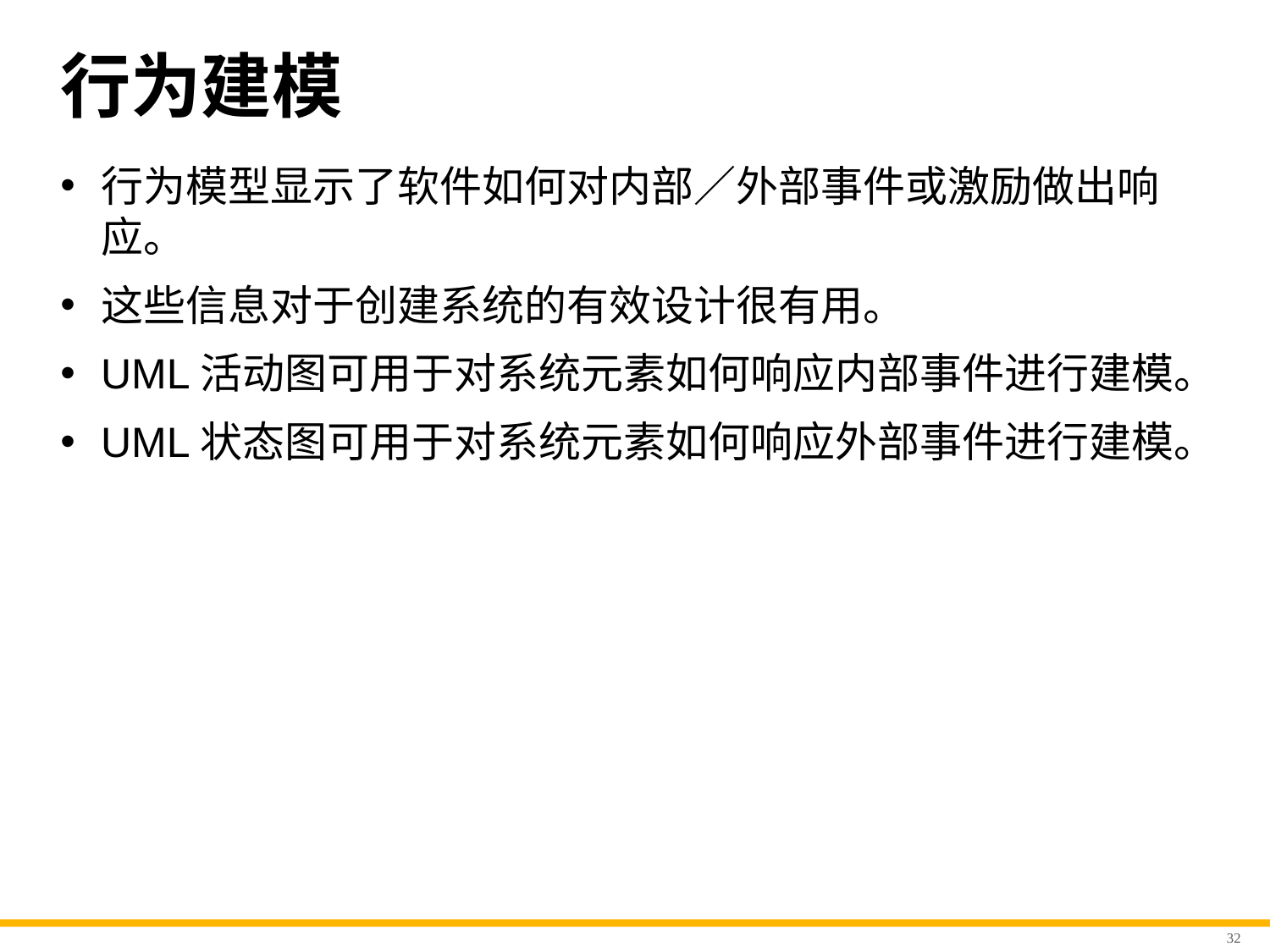

# 行为建模
行为模型显示了软件如何对内部／外部事件或激励做出响应。
这些信息对于创建系统的有效设计很有用。
UML活动图可用于对系统元素如何响应内部事件进行建模。
UML状态图可用于对系统元素如何响应外部事件进行建模。
32